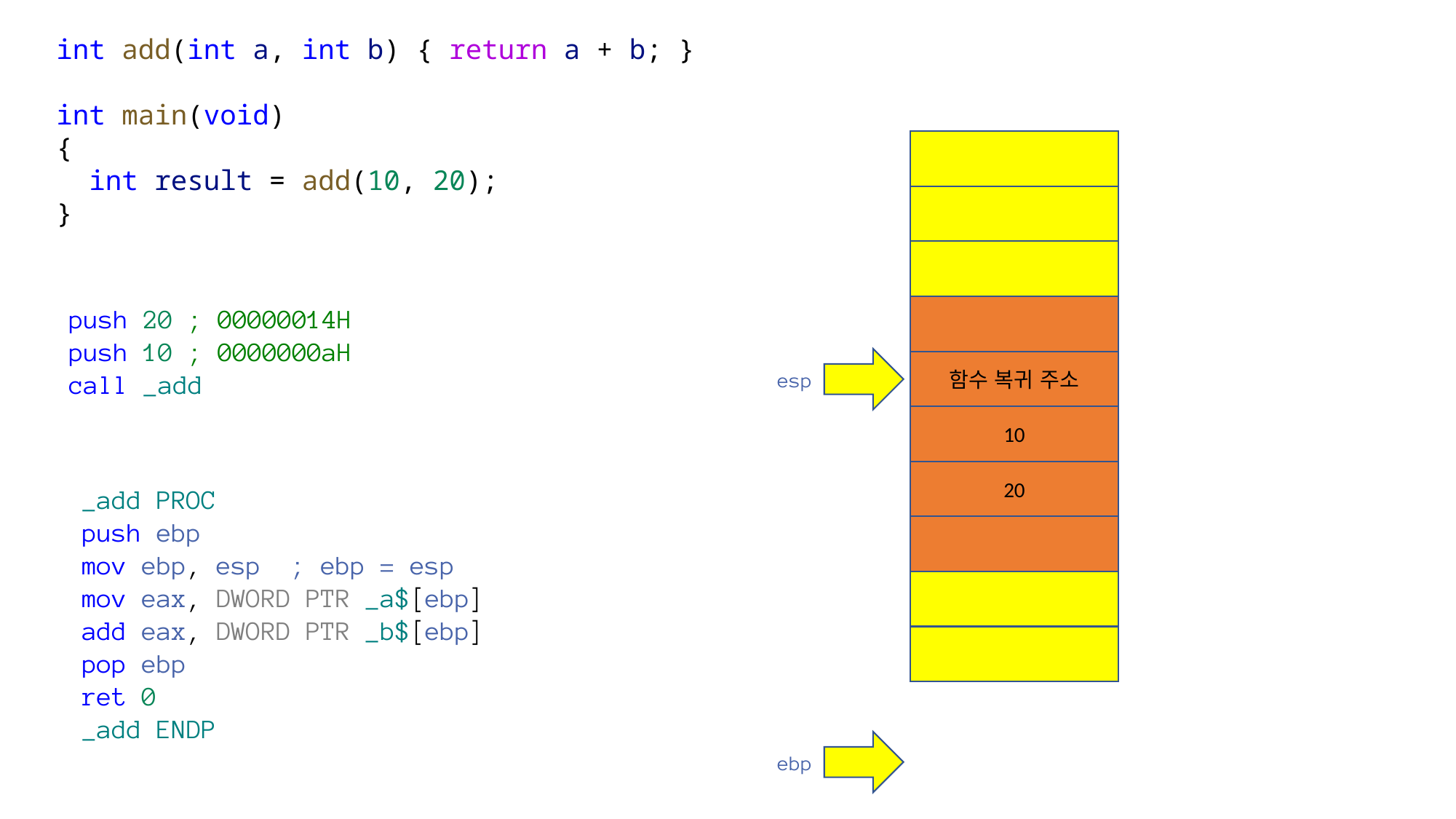

int add(int a, int b) { return a + b; }
int main(void)
{
  int result = add(10, 20);
}

push 20 ; 00000014H
push 10 ; 0000000aH
call _add

esp
함수 복귀 주소
10
20
_add PROC
push ebp
mov ebp, esp  ; ebp = esp
mov eax, DWORD PTR _a$[ebp]
add eax, DWORD PTR _b$[ebp]
pop ebp
ret 0
_add ENDP

ebp